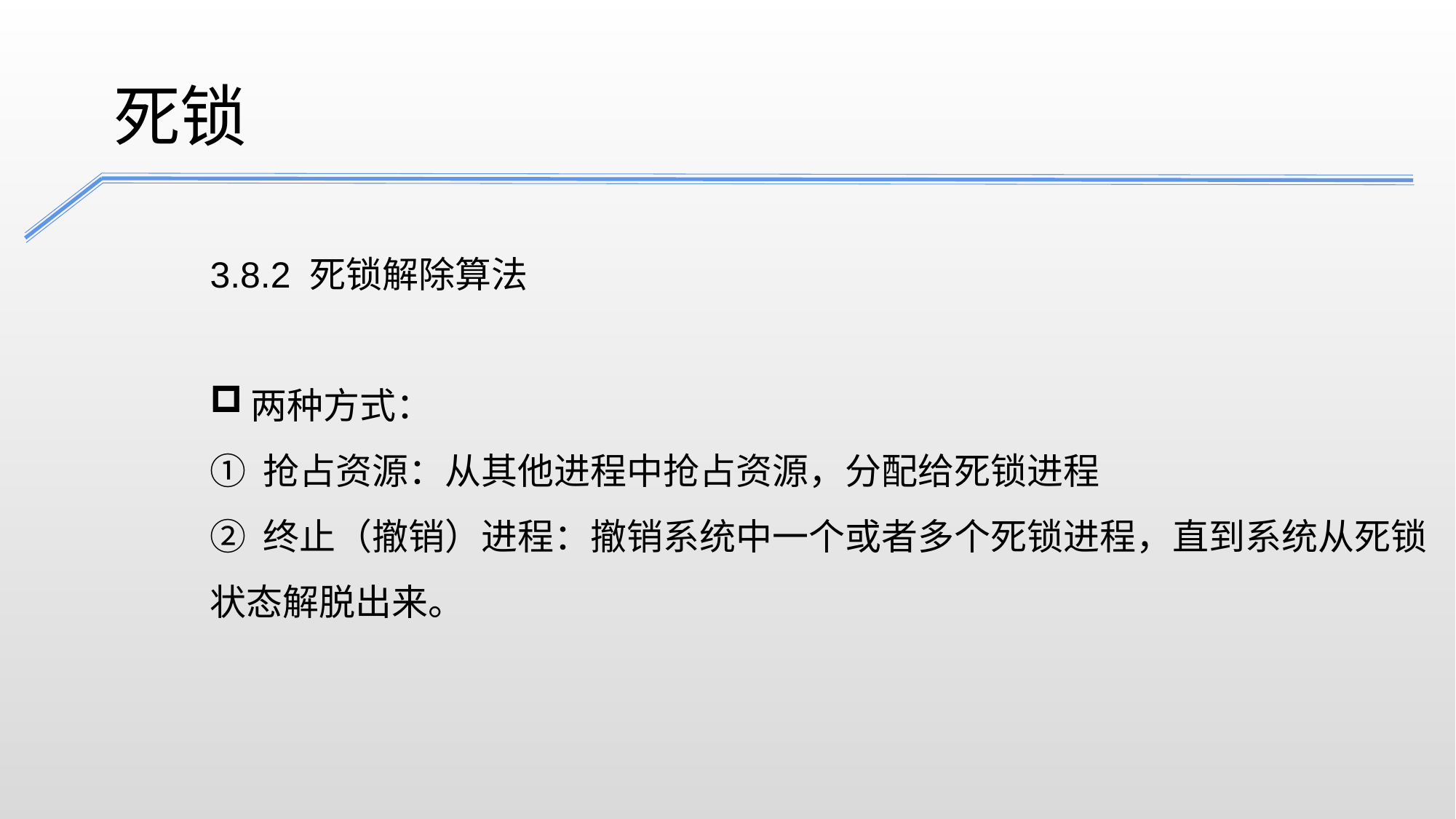

死锁

3.8.2 死锁解除算法

两种方式：
① 抢占资源：从其他进程中抢占资源，分配给死锁进程
② 终止（撤销）进程：撤销系统中一个或者多个死锁进程，直到系统从死锁状态解脱出来。